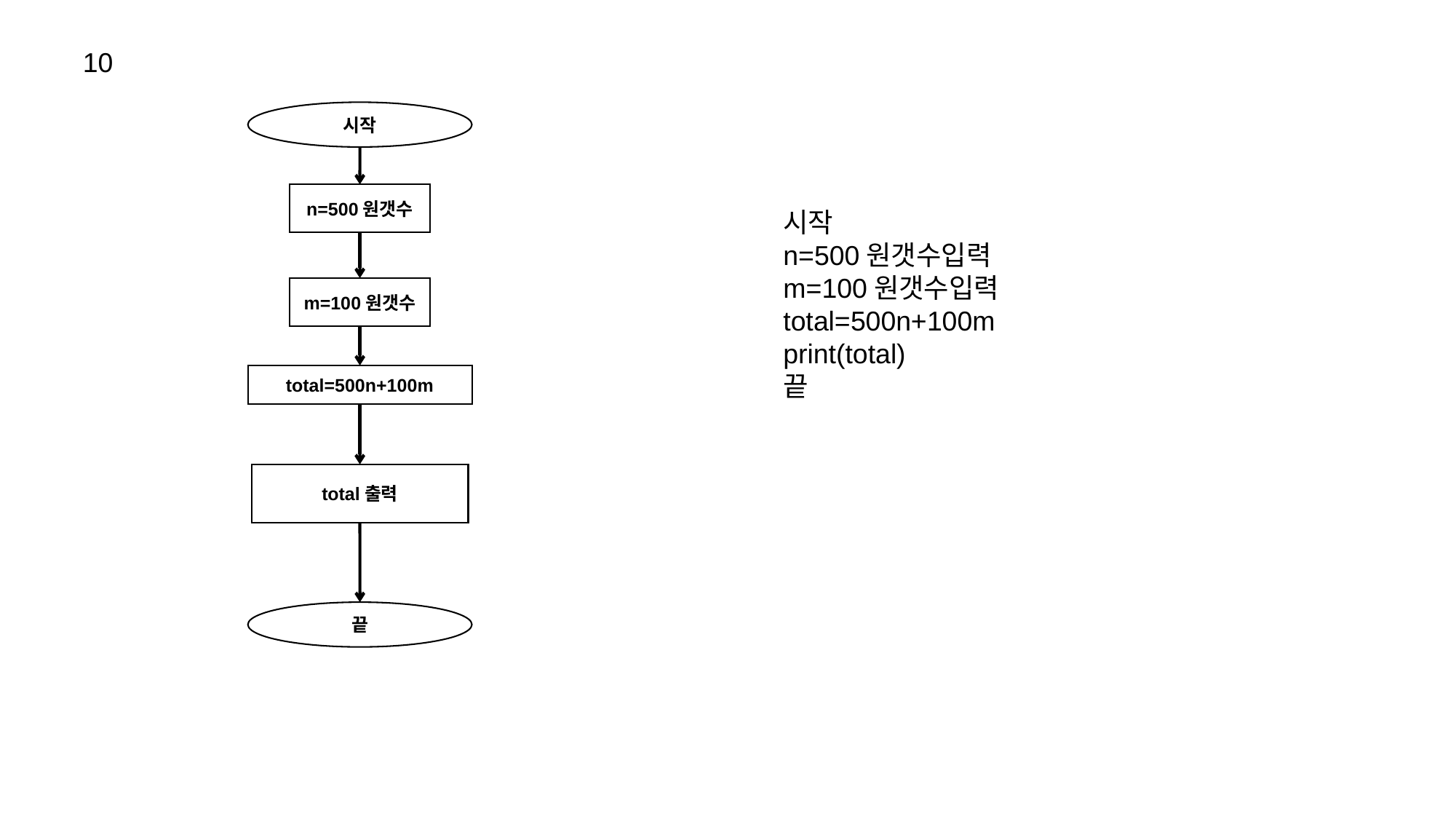

10
시작
n=500원갯수
시작
n=500원갯수입력
m=100원갯수입력
total=500n+100m
print(total)
끝
m=100원갯수
total=500n+100m
total출력
끝